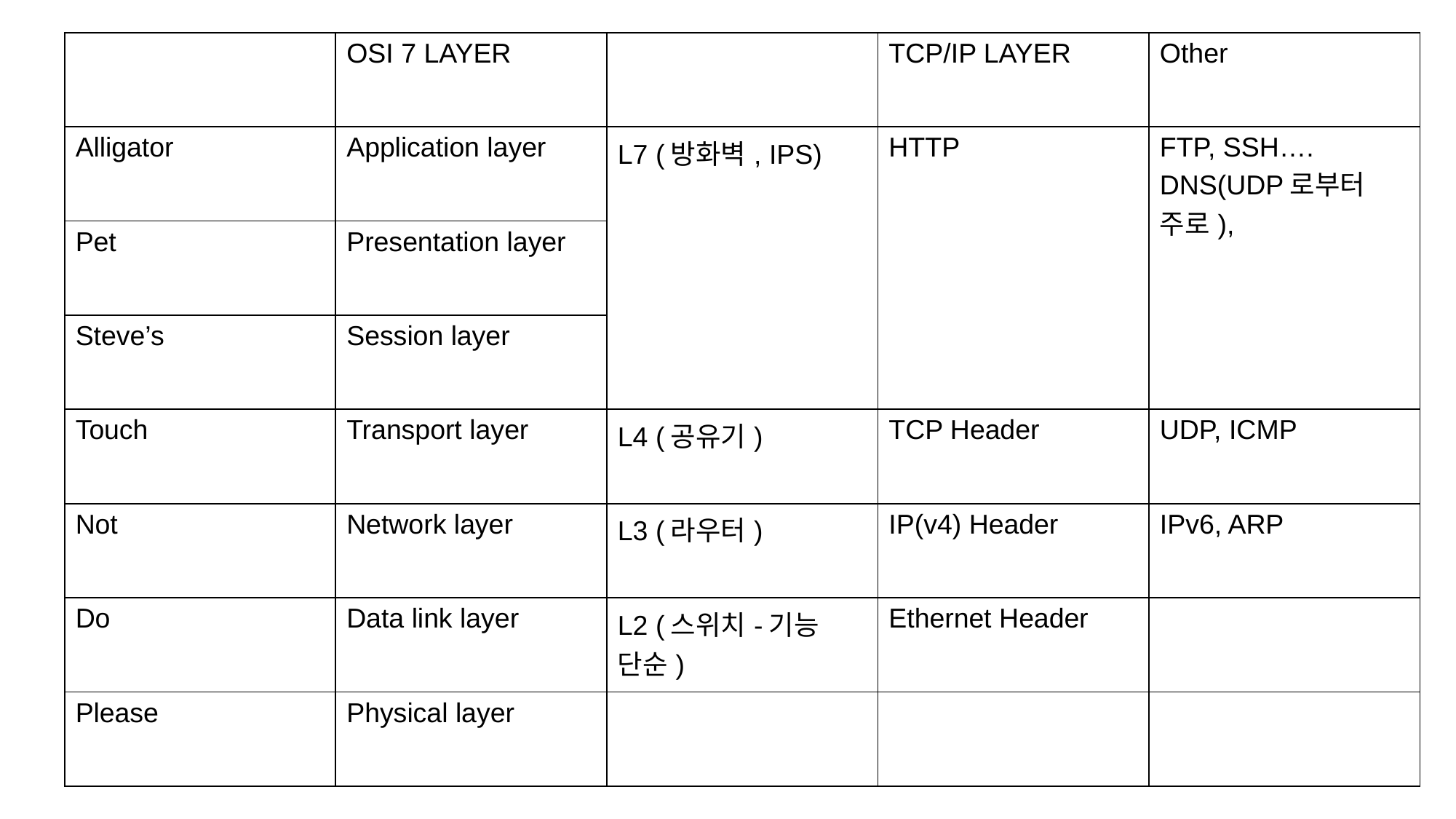

|  | OSI 7 LAYER |  | TCP/IP LAYER | Other |
| --- | --- | --- | --- | --- |
| Alligator | Application layer | L7 (방화벽, IPS) | HTTP | FTP, SSH…. DNS(UDP로부터 주로), |
| Pet | Presentation layer |  |  |  |
| Steve’s | Session layer |  |  |  |
| Touch | Transport layer | L4 (공유기) | TCP Header | UDP, ICMP |
| Not | Network layer | L3 (라우터) | IP(v4) Header | IPv6, ARP |
| Do | Data link layer | L2 (스위치-기능 단순) | Ethernet Header |  |
| Please | Physical layer |  |  |  |